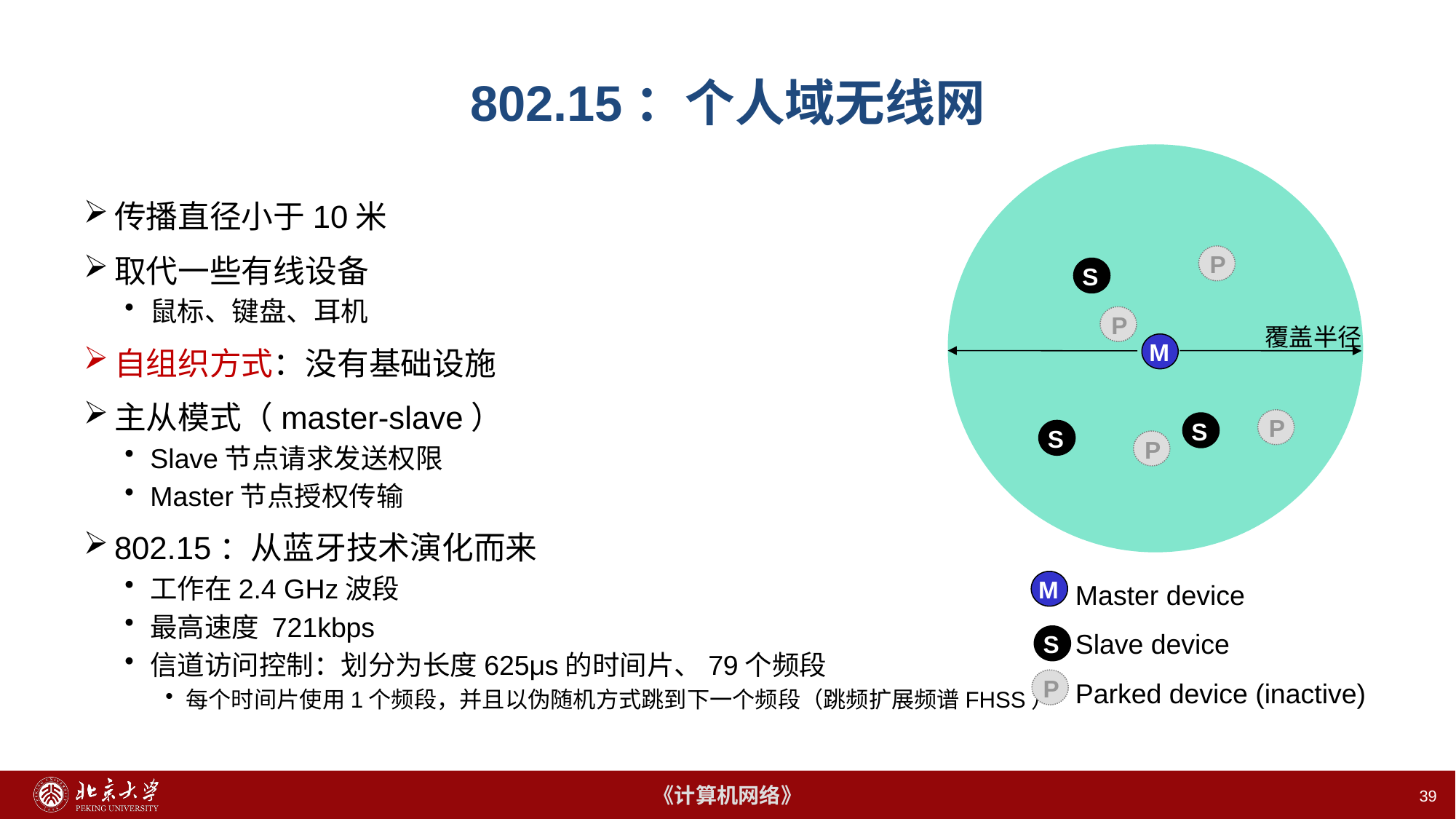

# 802.15：个人域无线网

传播直径小于10米
取代一些有线设备
鼠标、键盘、耳机
自组织方式：没有基础设施
主从模式（master-slave）
Slave节点请求发送权限
Master节点授权传输
802.15：从蓝牙技术演化而来
工作在2.4 GHz波段
最高速度 721kbps
信道访问控制：划分为长度625μs的时间片、79个频段
每个时间片使用1个频段，并且以伪随机方式跳到下一个频段（跳频扩展频谱FHSS）
P

S

P

覆盖半径
M

P

S

S

P

Master device
Slave device
Parked device (inactive)
M

S

P

39